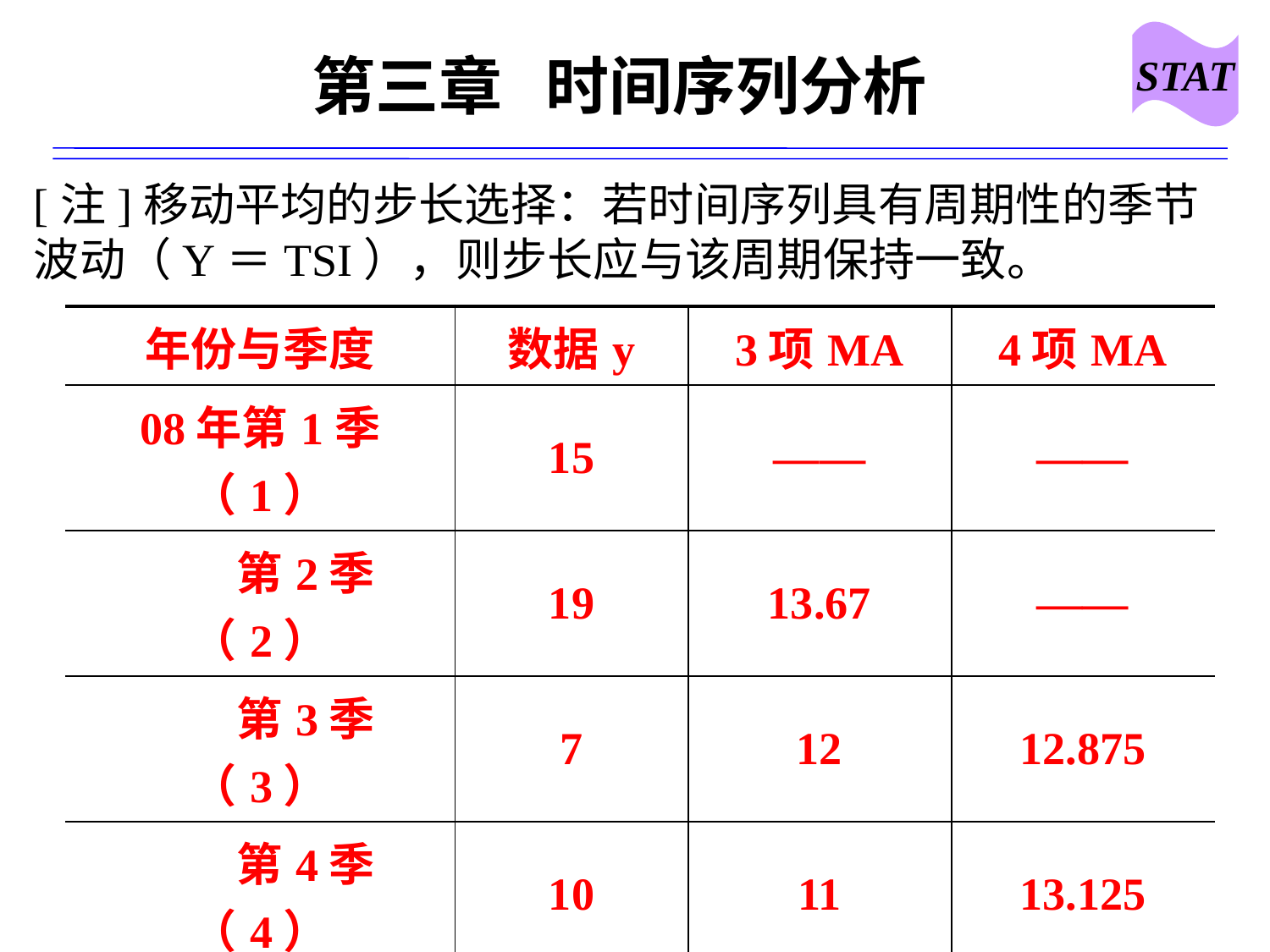

STAT
# 第三章   时间序列分析

[注]移动平均的步长选择：若时间序列具有周期性的季节波动（Y＝TSI），则步长应与该周期保持一致。
| 年份与季度 | 数据y | 3项MA | 4项MA |
| --- | --- | --- | --- |
| 08年第1季（1） | 15 | —— | —— |
| 第2季（2） | 19 | 13.67 | —— |
| 第3季（3） | 7 | 12 | 12.875 |
| 第4季（4） | 10 | 11 | 13.125 |
| 09年第1季（5） | 16 | 15.33 | 13.375 |
| 第2季（6） | 20 | 14.67 | 13.625 |
| 第3季（7） | 8 | 13 | —— |
| 第4季（8） | 11 | —— | —— |